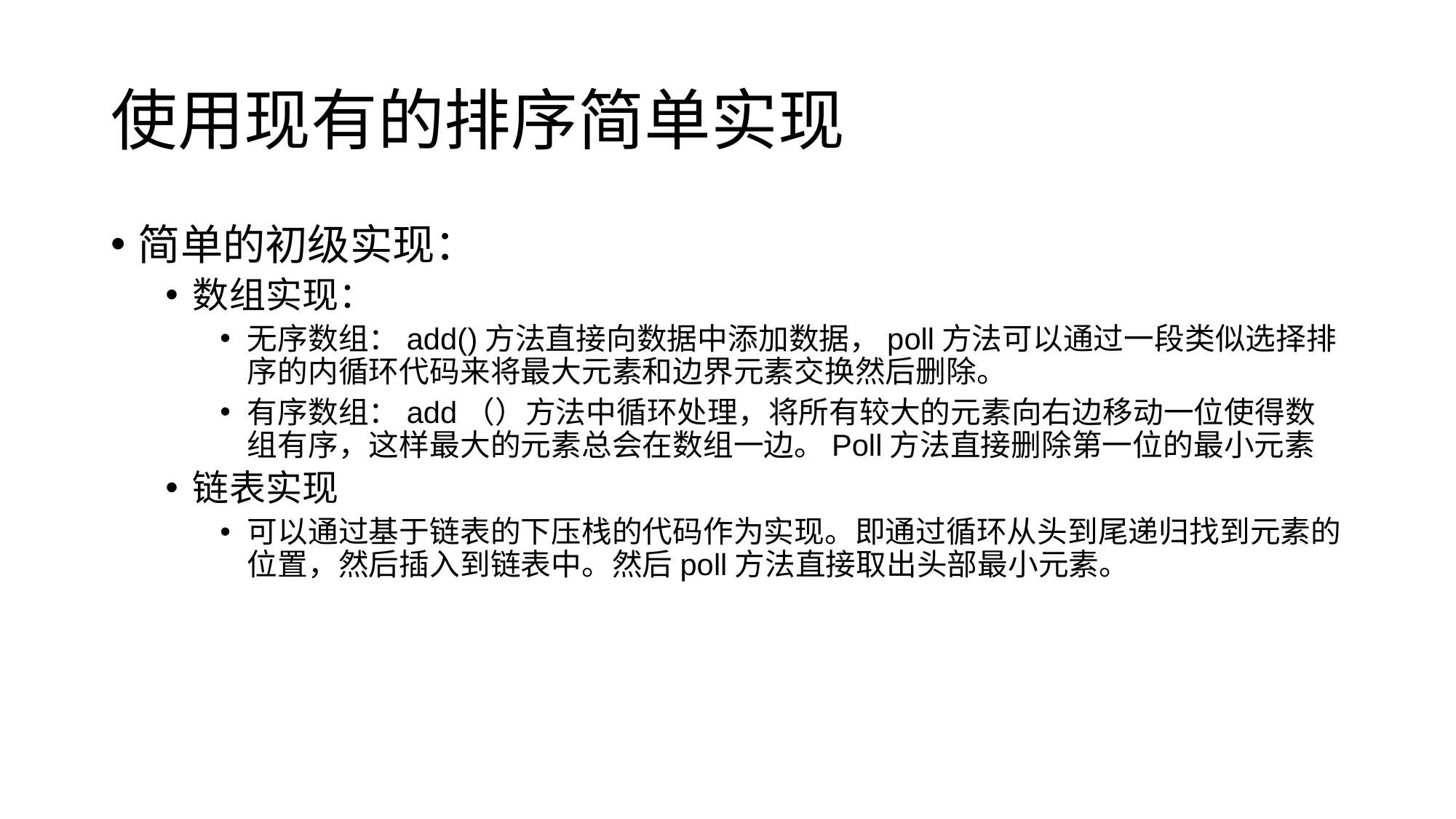

# 使用现有的排序简单实现
简单的初级实现：
数组实现：
无序数组：add()方法直接向数据中添加数据，poll方法可以通过一段类似选择排序的内循环代码来将最大元素和边界元素交换然后删除。
有序数组：add（）方法中循环处理，将所有较大的元素向右边移动一位使得数组有序，这样最大的元素总会在数组一边。Poll方法直接删除第一位的最小元素
链表实现
可以通过基于链表的下压栈的代码作为实现。即通过循环从头到尾递归找到元素的位置，然后插入到链表中。然后poll方法直接取出头部最小元素。